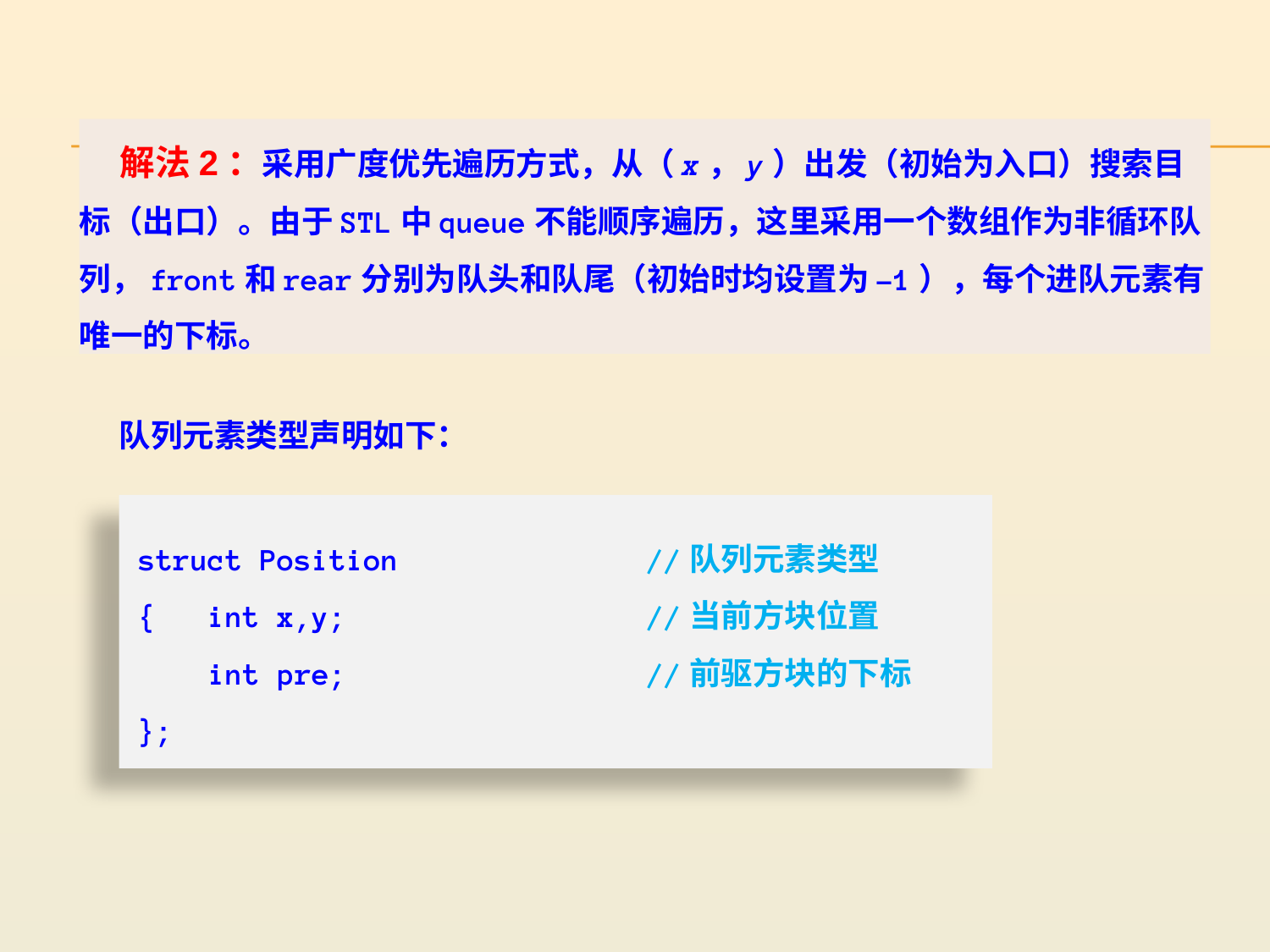

解法2：采用广度优先遍历方式，从（x，y）出发（初始为入口）搜索目标（出口）。由于STL中queue不能顺序遍历，这里采用一个数组作为非循环队列，front和rear分别为队头和队尾（初始时均设置为-1），每个进队元素有唯一的下标。
队列元素类型声明如下：
struct Position		//队列元素类型
{   int x,y;			//当前方块位置
    int pre;			//前驱方块的下标
};